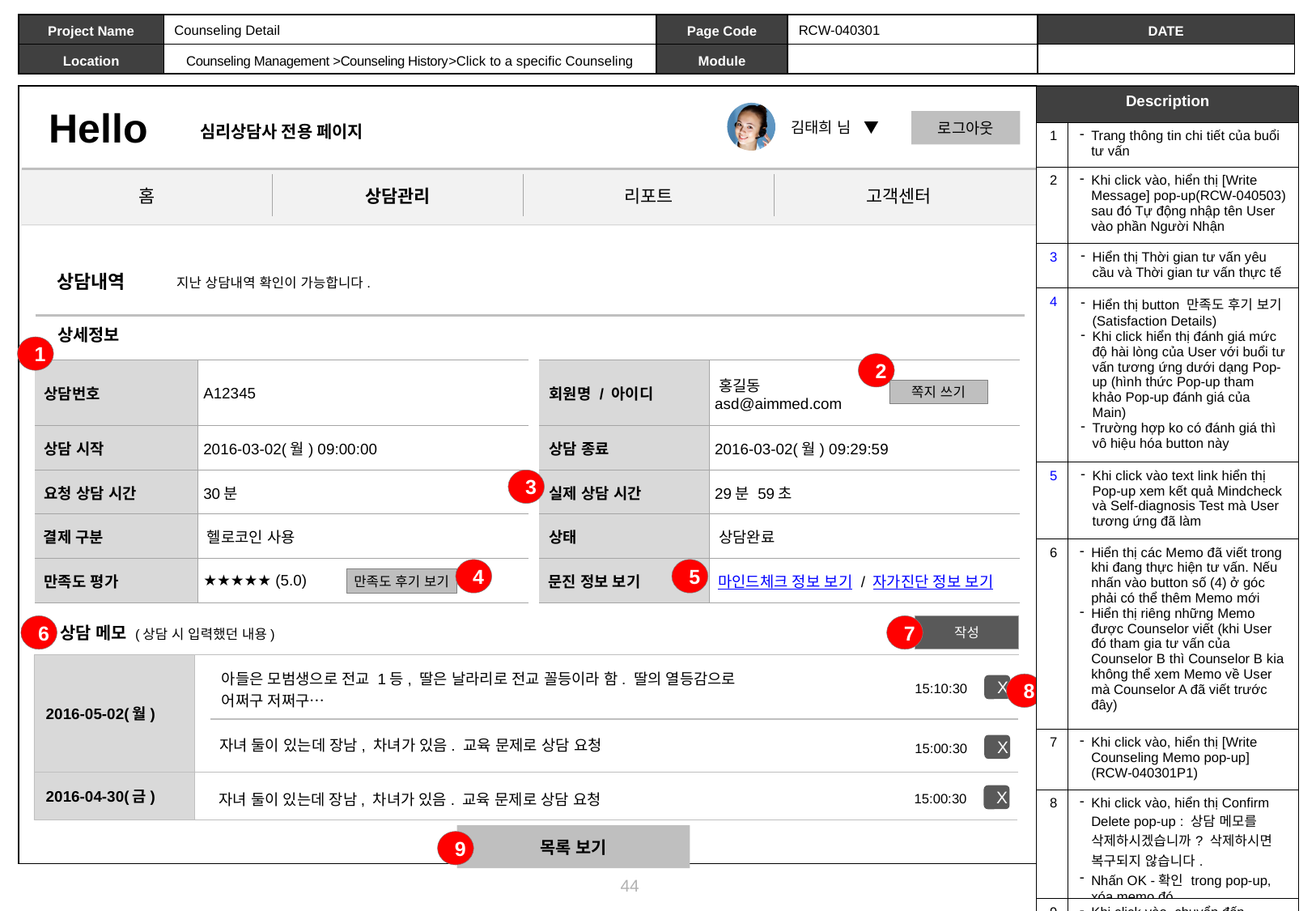

Counseling Detail
RCW-040301
Counseling Management >Counseling History>Click to a specific Counseling
| Description |  |
| --- | --- |
| 1 | Trang thông tin chi tiết của buổi tư vấn |
| 2 | Khi click vào, hiển thị [Write Message] pop-up(RCW-040503) sau đó Tự động nhập tên User vào phần Người Nhận |
| 3 | Hiển thị Thời gian tư vấn yêu cầu và Thời gian tư vấn thực tế |
| 4 | Hiển thị button 만족도 후기 보기 (Satisfaction Details) Khi click hiển thị đánh giá mức độ hài lòng của User với buổi tư vấn tương ứng dưới dạng Pop-up (hình thức Pop-up tham khảo Pop-up đánh giá của Main) Trường hợp ko có đánh giá thì vô hiệu hóa button này |
| 5 | Khi click vào text link hiển thị Pop-up xem kết quả Mindcheck và Self-diagnosis Test mà User tương ứng đã làm |
| 6 | Hiển thị các Memo đã viết trong khi đang thực hiện tư vấn. Nếu nhấn vào button số (4) ở góc phải có thể thêm Memo mới Hiển thị riêng những Memo được Counselor viết (khi User đó tham gia tư vấn của Counselor B thì Counselor B kia không thể xem Memo về User mà Counselor A đã viết trước đây) |
| 7 | Khi click vào, hiển thị [Write Counseling Memo pop-up](RCW-040301P1) |
| 8 | Khi click vào, hiển thị Confirm Delete pop-up : 상담 메모를 삭제하시겠습니까? 삭제하시면 복구되지 않습니다. Nhấn OK -확인 trong pop-up, xóa memo đó |
| 9 | Khi click vào, chuyển đến [Counseling History] (RCW-0403) |
상담내역
지난 상담내역 확인이 가능합니다.
상세정보
1
2
| 상담번호 | A12345 |  | 회원명 / 아이디 | 홍길동 asd@aimmed.com |
| --- | --- | --- | --- | --- |
| 상담 시작 | 2016-03-02(월) 09:00:00 |  | 상담 종료 | 2016-03-02(월) 09:29:59 |
| 요청 상담 시간 | 30분 |  | 실제 상담 시간 | 29분 59초 |
| 결제 구분 | 헬로코인 사용 |  | 상태 | 상담완료 |
| 만족도 평가 | ★★★★★ (5.0) |  | 문진 정보 보기 | 마인드체크 정보 보기 / 자가진단 정보 보기 |
쪽지 쓰기
3
4
5
만족도 후기 보기
6
7
작성
상담 메모 (상담 시 입력했던 내용)
2016-05-02(월)
아들은 모범생으로 전교 1등, 딸은 날라리로 전교 꼴등이라 함. 딸의 열등감으로
어쩌구 저쩌구…
15:10:30
8
X
자녀 둘이 있는데 장남, 차녀가 있음. 교육 문제로 상담 요청
15:00:30
X
2016-04-30(금)
자녀 둘이 있는데 장남, 차녀가 있음. 교육 문제로 상담 요청
15:00:30
X
목록 보기
9
44